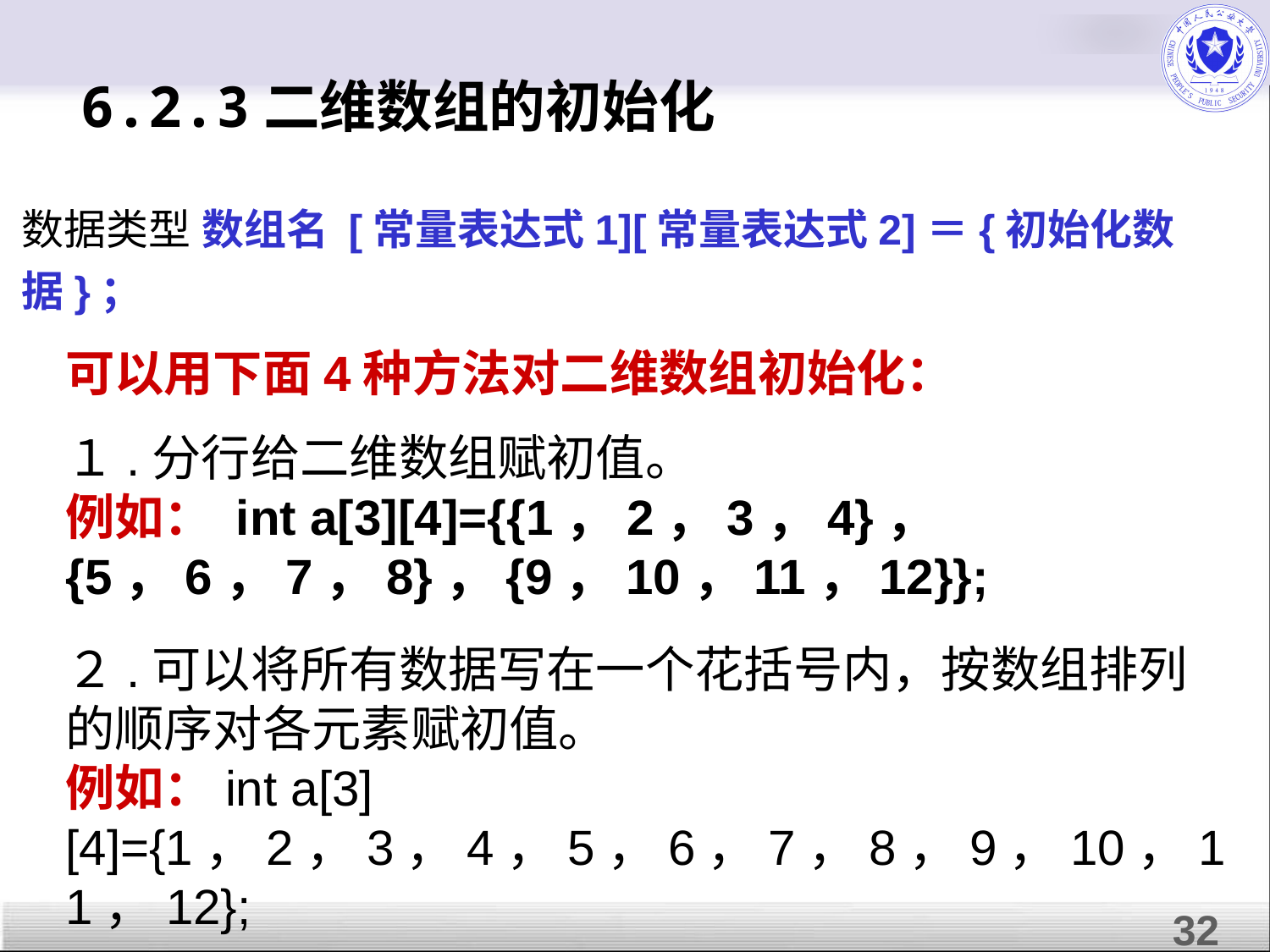

6.2.3二维数组的初始化
数据类型 数组名 [常量表达式1][常量表达式2]＝{初始化数据}；
可以用下面4种方法对二维数组初始化：
１.分行给二维数组赋初值。
例如： int a[3][4]={{1，2，3，4}，{5，6，7，8}，{9，10，11，12}};
２.可以将所有数据写在一个花括号内，按数组排列的顺序对各元素赋初值。
例如：int a[3][4]={1，2，3，4，5，6，7，8，9，10，11，12};